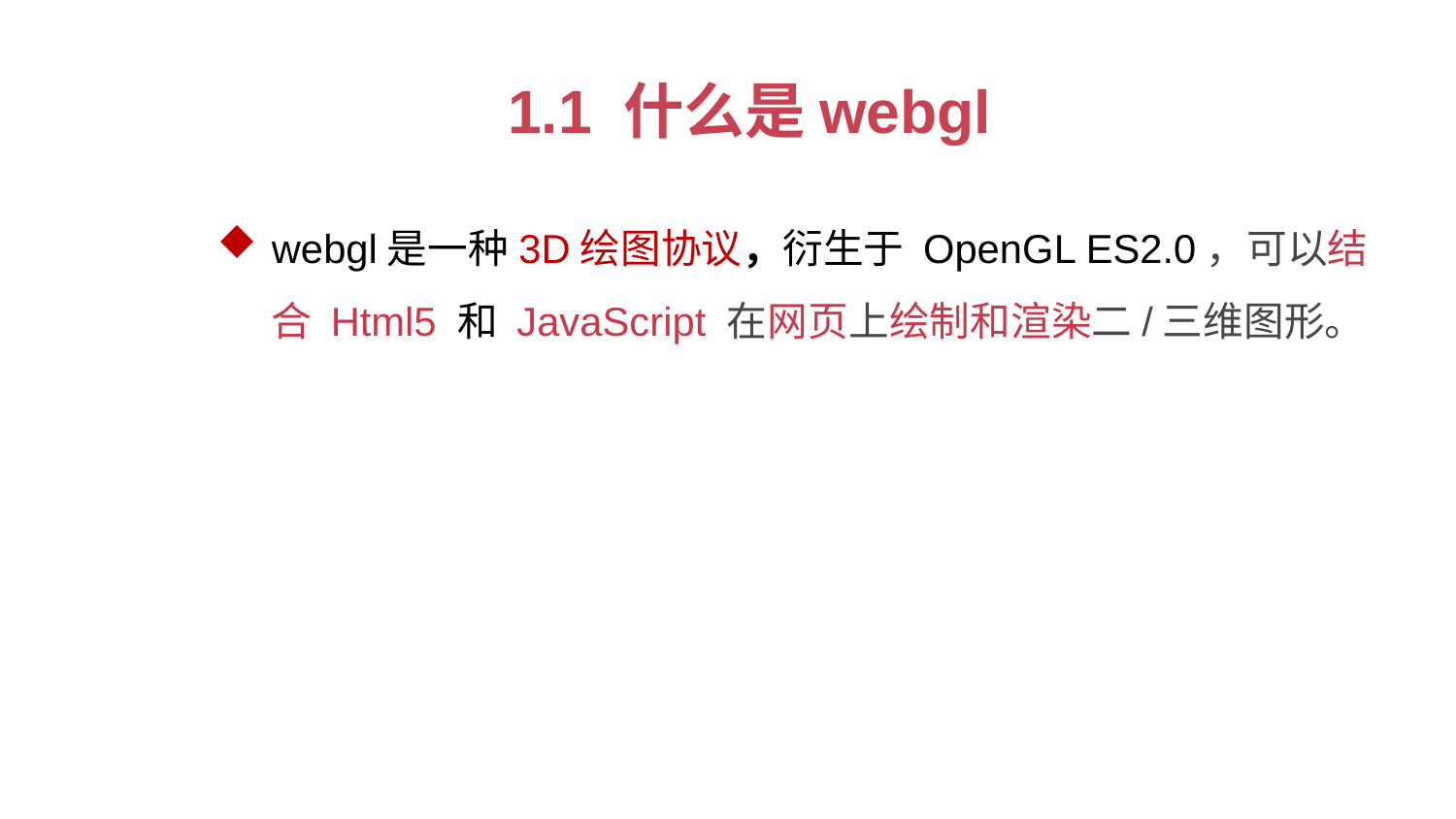

1.1 什么是webgl
webgl是一种3D绘图协议，衍生于 OpenGL ES2.0，可以结合 Html5 和 JavaScript 在网页上绘制和渲染二/三维图形。